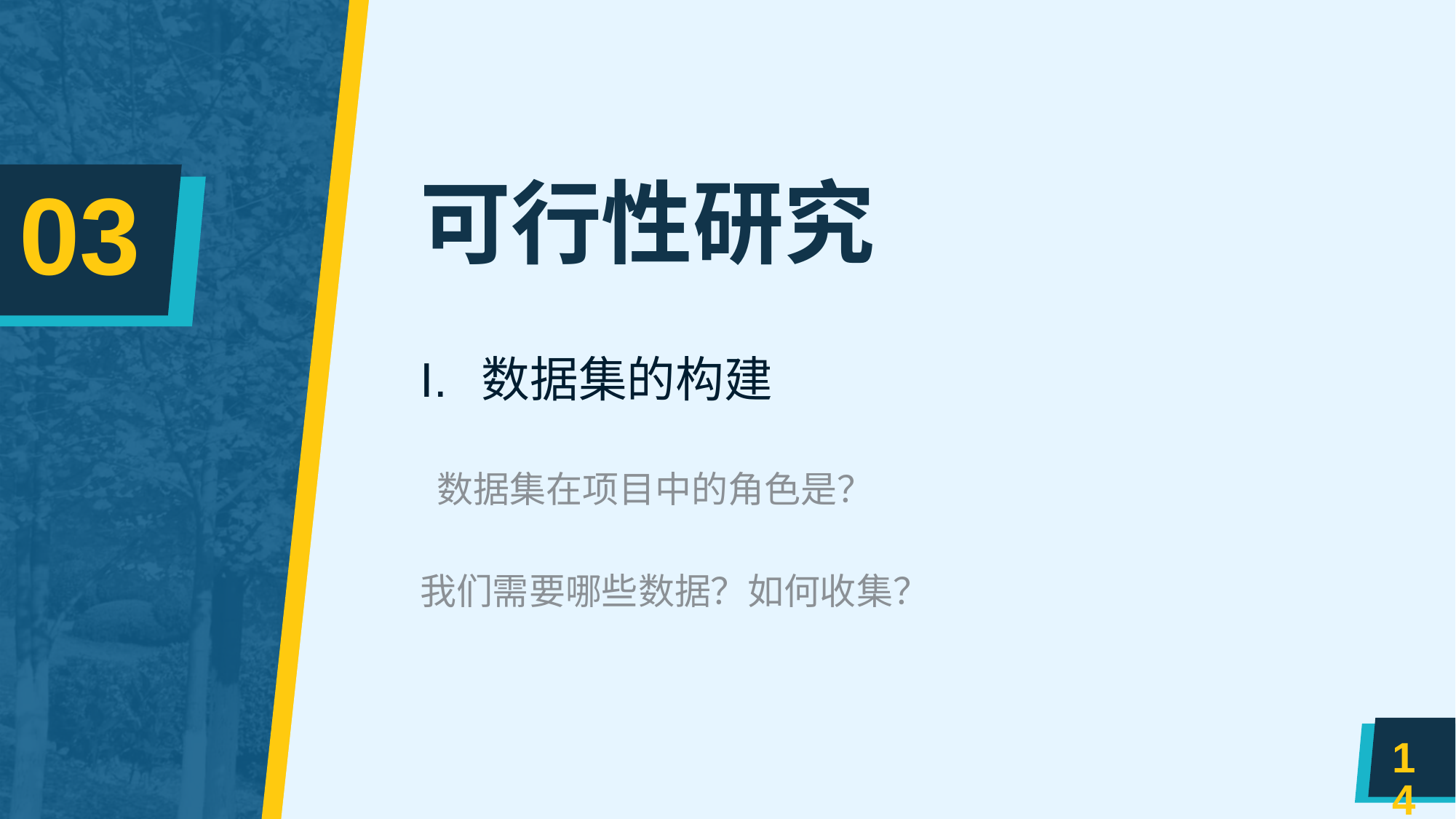

# 可行性研究
03
数据集的构建
 数据集在项目中的角色是？
我们需要哪些数据？如何收集？

14